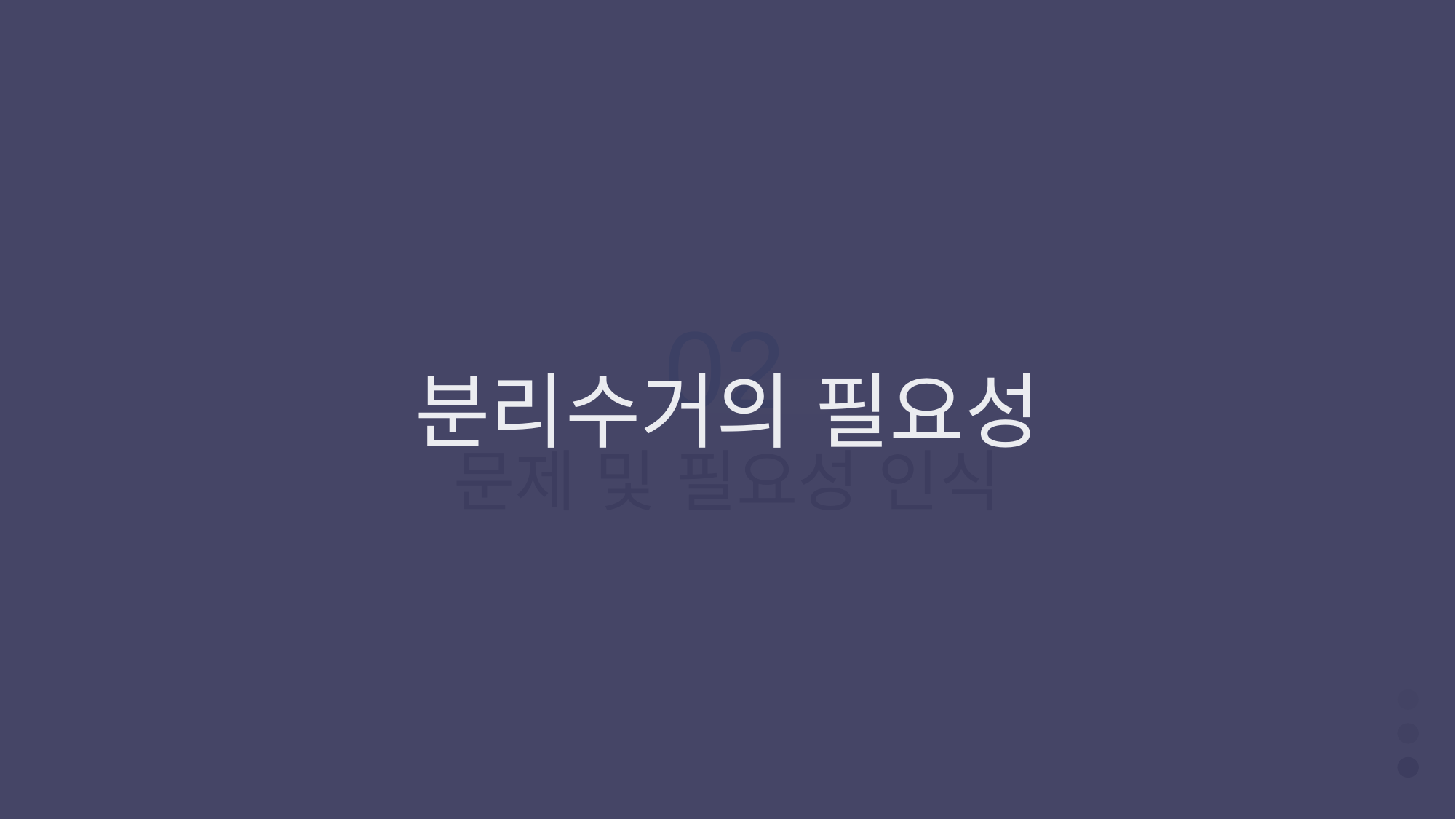

02

문제 및 필요성 인식
분리수거의 필요성